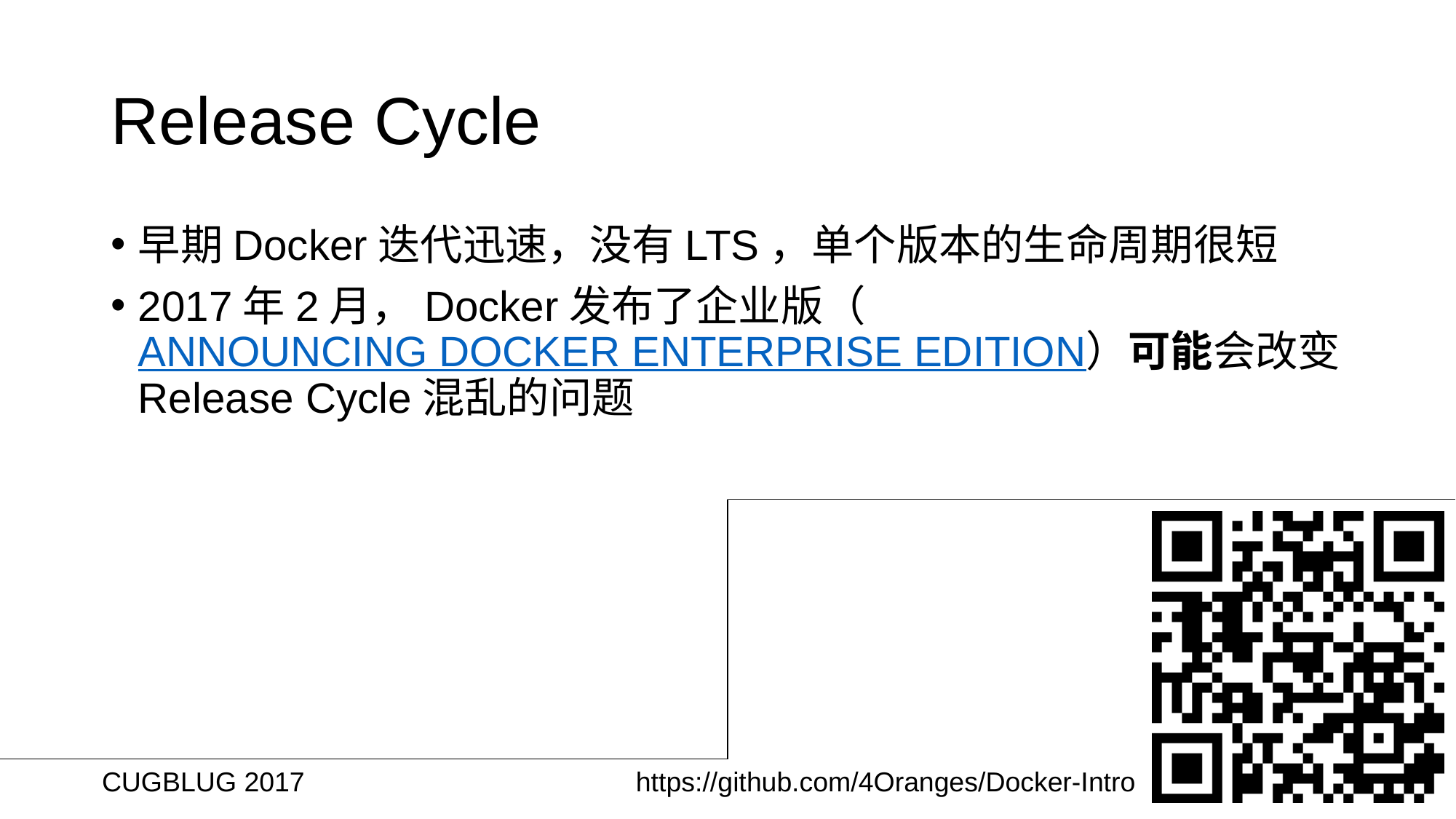

# Release Cycle
早期Docker迭代迅速，没有LTS，单个版本的生命周期很短
2017年2月，Docker发布了企业版（ANNOUNCING DOCKER ENTERPRISE EDITION）可能会改变Release Cycle混乱的问题